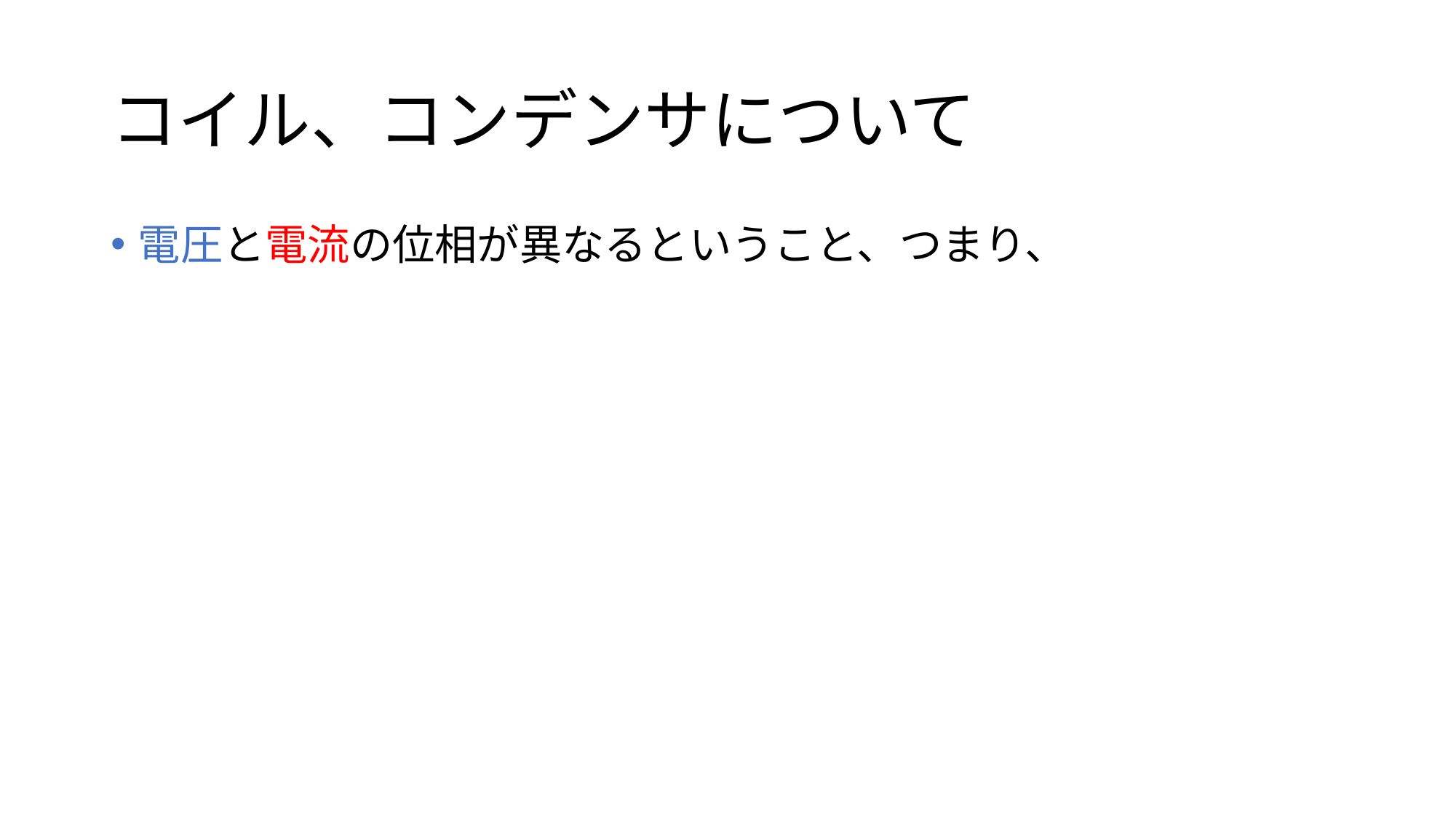

# コイル、コンデンサについて
電圧と電流の位相が異なるということ、つまり、